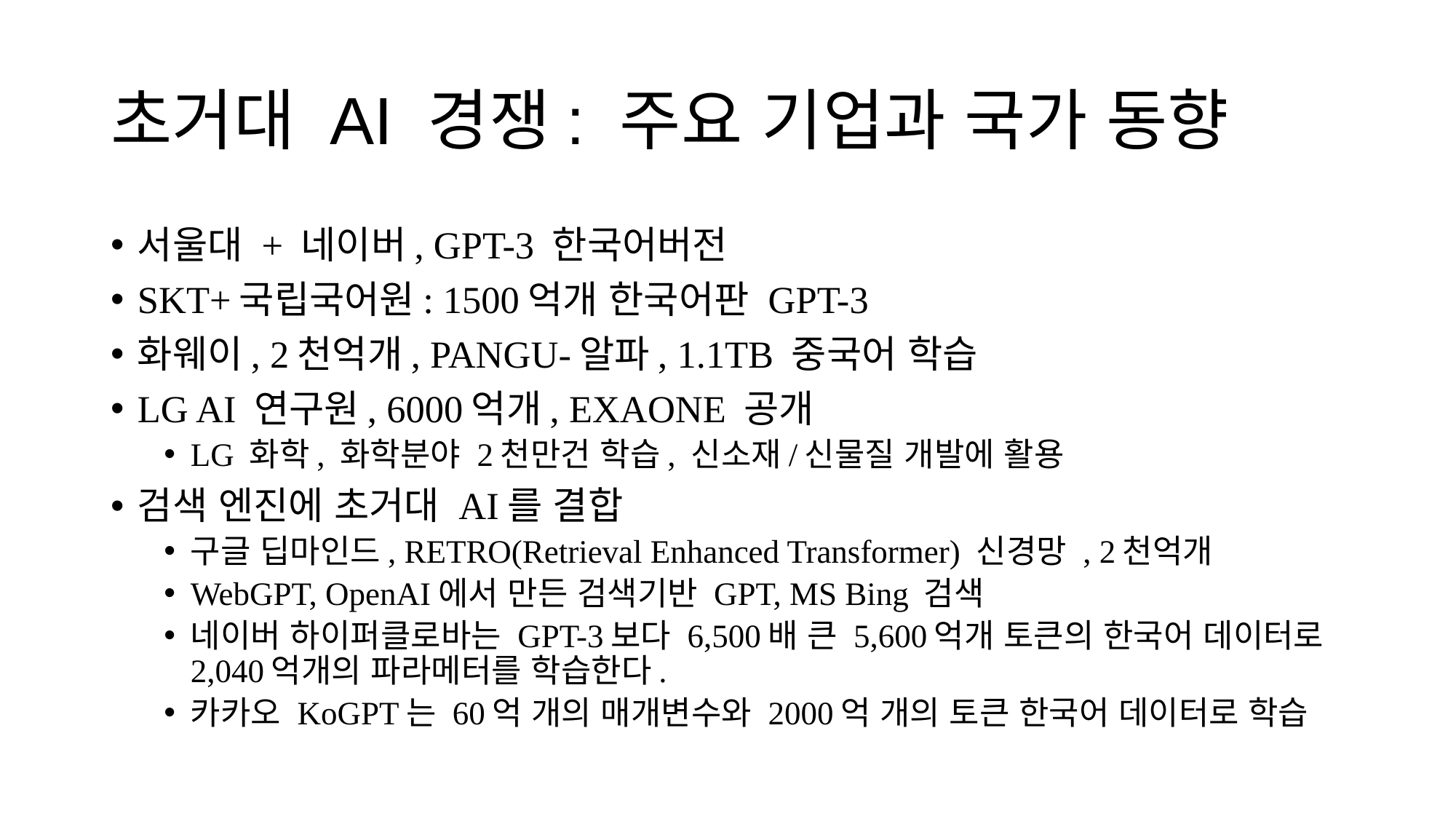

# 초거대 AI 경쟁: 주요 기업과 국가 동향
서울대 + 네이버, GPT-3 한국어버전
SKT+국립국어원: 1500억개 한국어판 GPT-3
화웨이, 2천억개, PANGU-알파, 1.1TB 중국어 학습
LG AI 연구원, 6000억개, EXAONE 공개
LG 화학, 화학분야 2천만건 학습, 신소재/신물질 개발에 활용
검색 엔진에 초거대 AI를 결합
구글 딥마인드, RETRO(Retrieval Enhanced Transformer) 신경망 , 2천억개
WebGPT, OpenAI에서 만든 검색기반 GPT, MS Bing 검색
네이버 하이퍼클로바는 GPT-3보다 6,500배 큰 5,600억개 토큰의 한국어 데이터로 2,040억개의 파라메터를 학습한다.
카카오 KoGPT는 60억 개의 매개변수와 2000억 개의 토큰 한국어 데이터로 학습